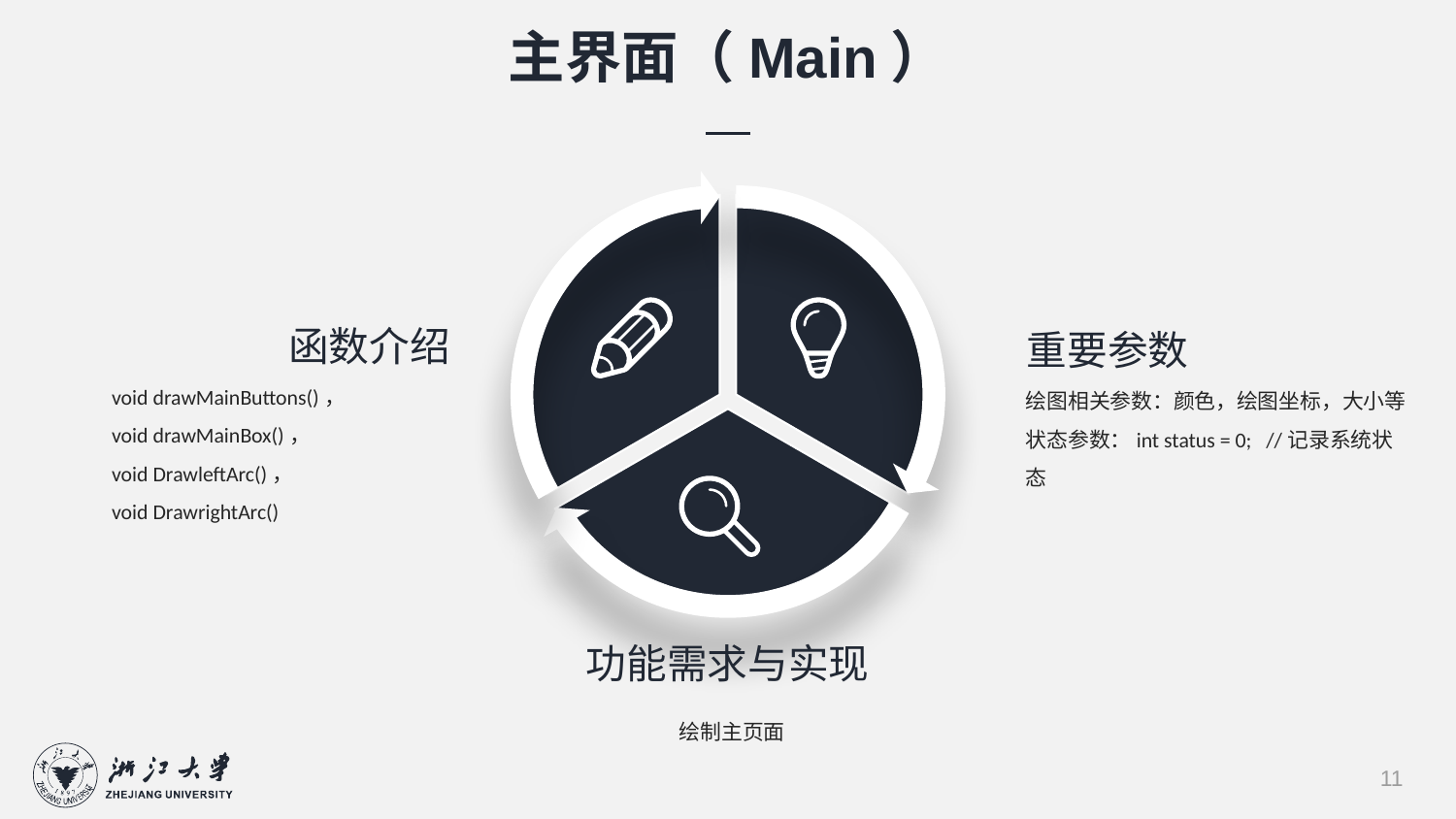

主界面（Main）

函数介绍
重要参数
void drawMainButtons()，
void drawMainBox()，
void DrawleftArc()，
void DrawrightArc()
绘图相关参数：颜色，绘图坐标，大小等
状态参数：int status = 0;   //记录系统状态

功能需求与实现
绘制主页面
11